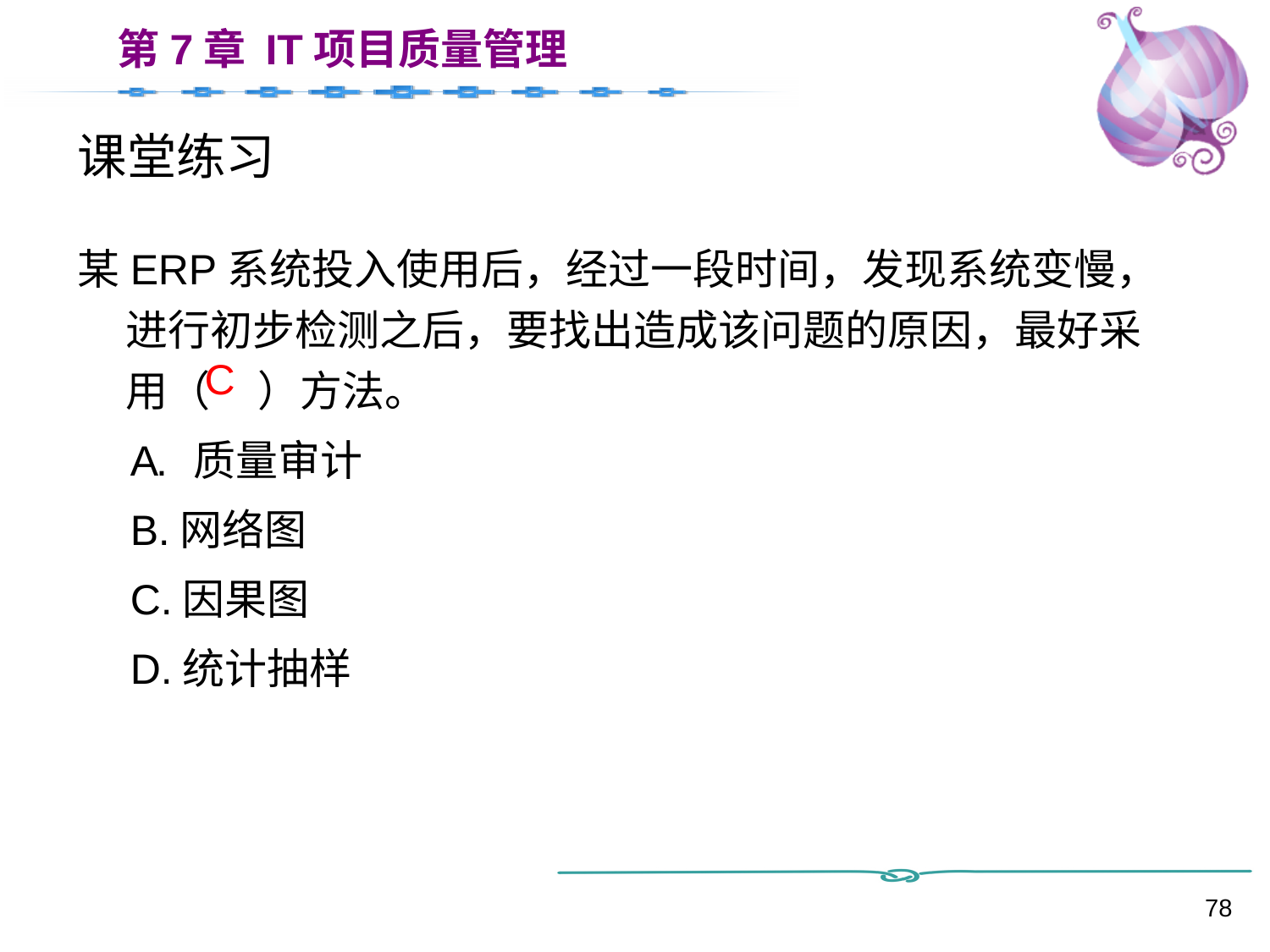

# 课堂练习
某ERP系统投入使用后，经过一段时间，发现系统变慢，进行初步检测之后，要找出造成该问题的原因，最好采用（     ）方法。
质量审计
B.网络图
C.因果图
D.统计抽样

C
78